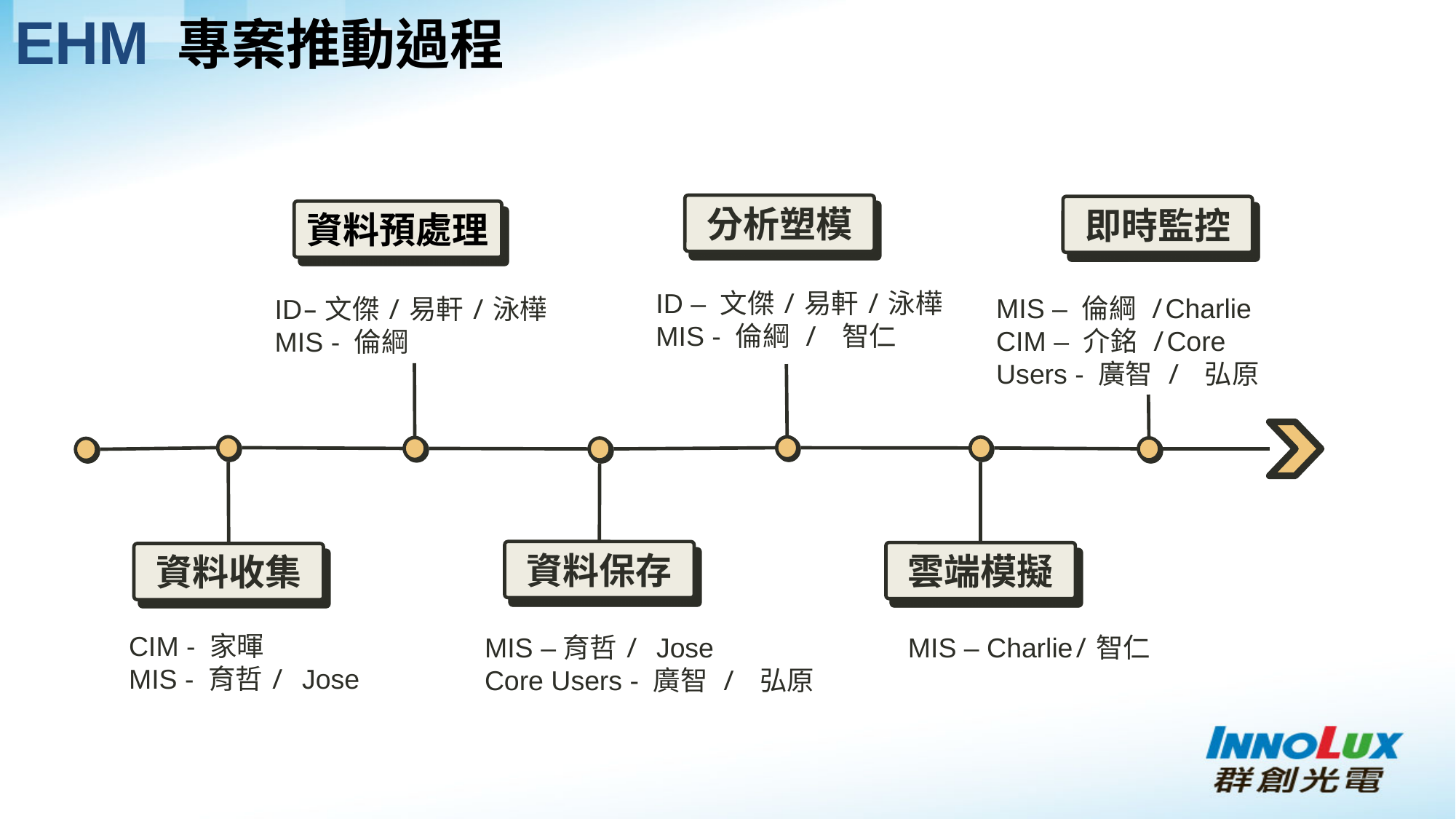

# EHM 專案推動過程
分析塑模
即時監控
資料預處理
ID – 文傑/易軒/泳樺
MIS - 倫綱 / 智仁
MIS – 倫綱 /Charlie
CIM – 介銘 /Core
Users - 廣智 / 弘原
ID–文傑/易軒/泳樺
MIS - 倫綱

資料保存
雲端模擬
資料收集
CIM - 家暉
MIS - 育哲/ Jose
MIS –育哲/ Jose
Core Users - 廣智 / 弘原
MIS – Charlie/智仁